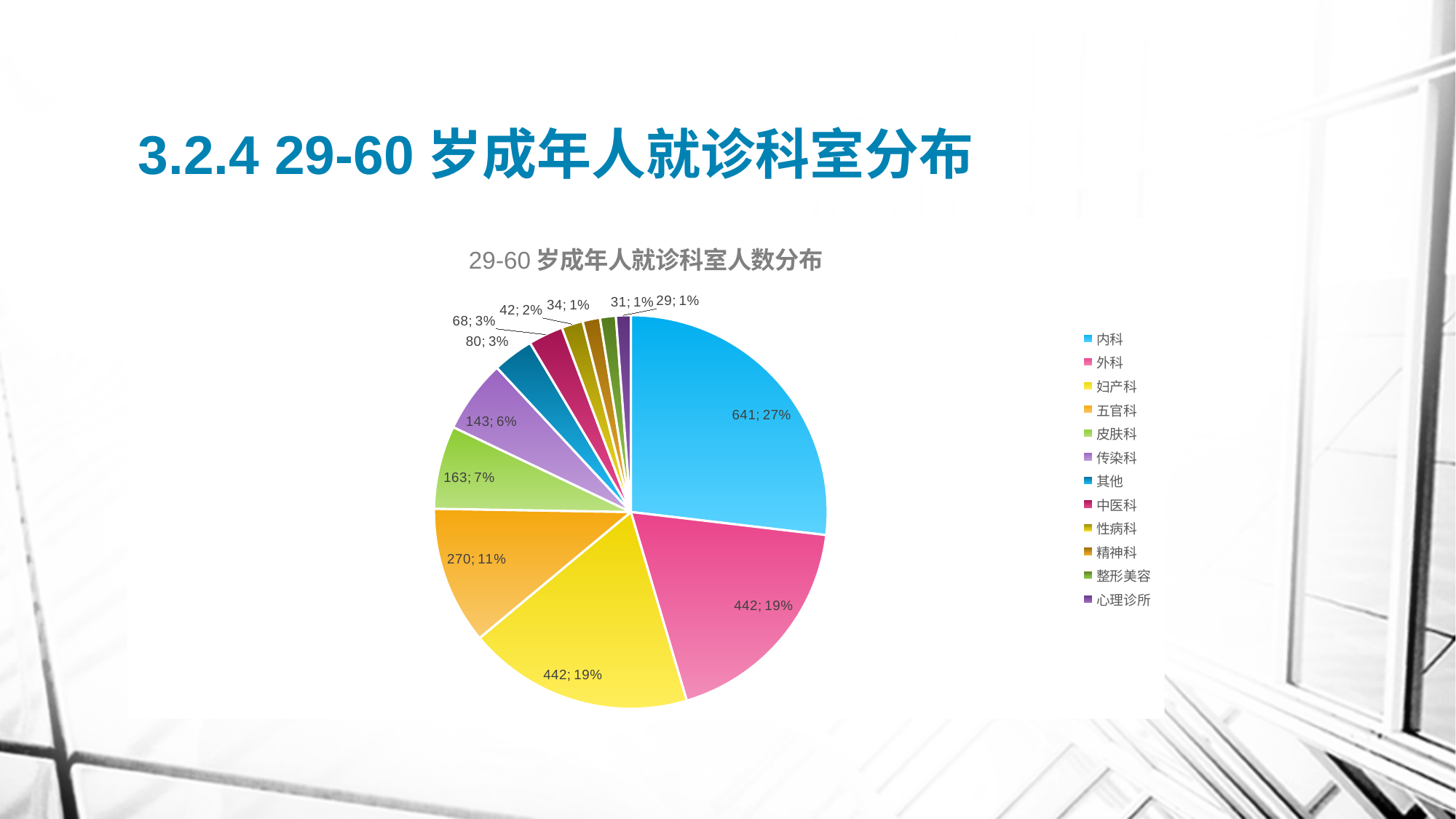

# 3.2.4 29-60岁成年人就诊科室分布

### Chart: 29-60岁成年人就诊科室人数分布

| Category | 人次 |
|---|---|
| 内科 | 641.0 |
| 外科 | 442.0 |
| 妇产科 | 442.0 |
| 五官科 | 270.0 |
| 皮肤科 | 163.0 |
| 传染科 | 143.0 |
| 其他 | 80.0 |
| 中医科 | 68.0 |
| 性病科 | 42.0 |
| 精神科 | 34.0 |
| 整形美容 | 31.0 |
| 心理诊所 | 29.0 |